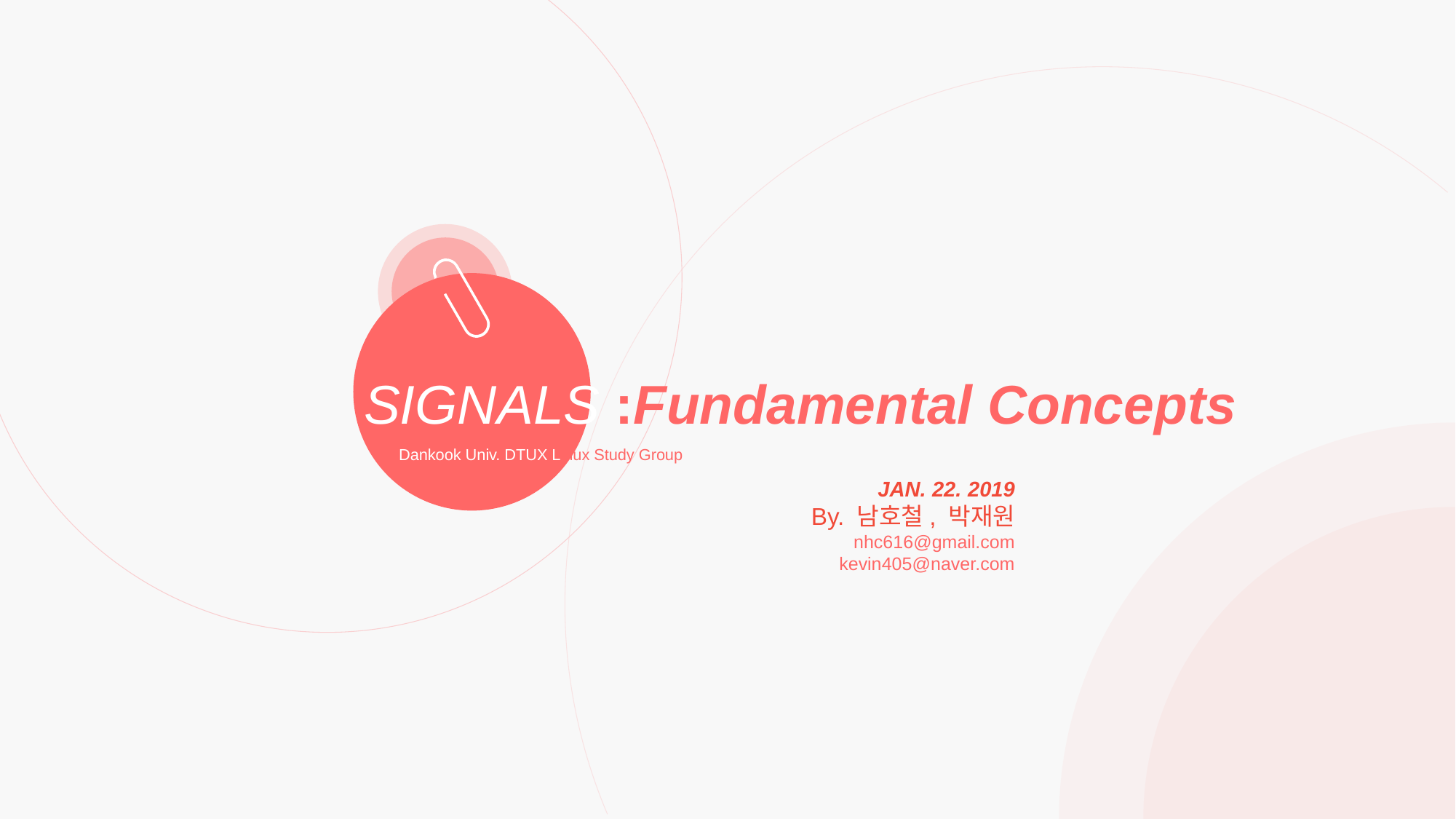

SIGNALS :Fundamental Concepts
        Dankook Univ. DTUX Linux Study Group
JAN. 22. 2019
By. 남호철, 박재원
nhc616@gmail.com
kevin405@naver.com